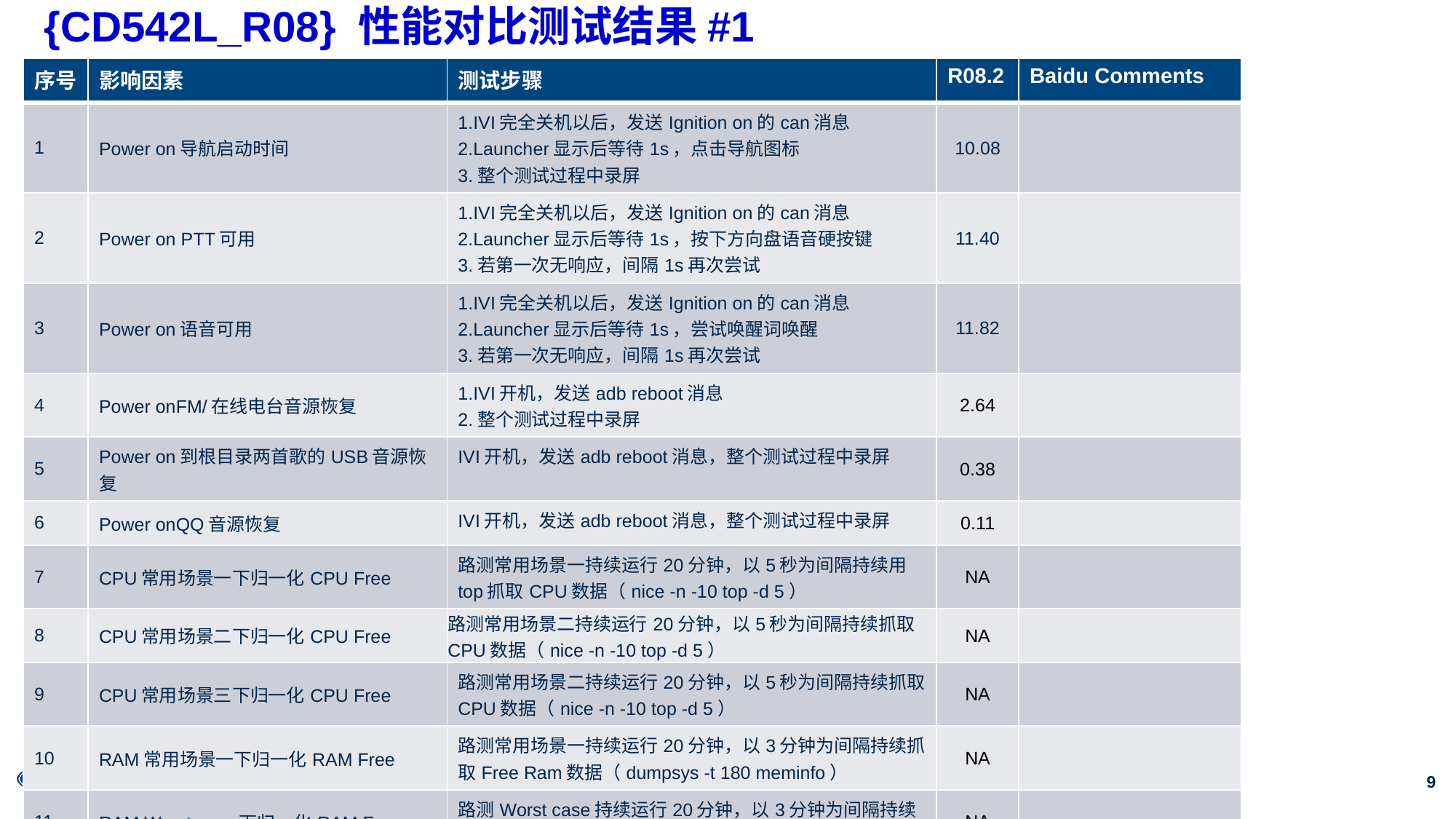

# {CD542L_R08} 性能对比测试结果#1
| 序号 | 影响因素 | 测试步骤 | R08.2 | Baidu Comments |
| --- | --- | --- | --- | --- |
| 1 | Power on导航启动时间 | 1.IVI完全关机以后，发送Ignition on的can消息 2.Launcher显示后等待1s，点击导航图标 3.整个测试过程中录屏 | 10.08 |  |
| 2 | Power on PTT可用 | 1.IVI完全关机以后，发送Ignition on的can消息 2.Launcher显示后等待1s，按下方向盘语音硬按键 3.若第一次无响应，间隔1s再次尝试 | 11.40 |  |
| 3 | Power on语音可用 | 1.IVI完全关机以后，发送Ignition on的can消息 2.Launcher显示后等待1s，尝试唤醒词唤醒 3.若第一次无响应，间隔1s再次尝试 | 11.82 |  |
| 4 | Power onFM/在线电台音源恢复 | 1.IVI开机，发送adb reboot消息 2.整个测试过程中录屏 | 2.64 |  |
| 5 | Power on到根目录两首歌的USB音源恢复 | IVI开机，发送adb reboot消息，整个测试过程中录屏 | 0.38 |  |
| 6 | Power onQQ音源恢复 | IVI开机，发送adb reboot消息，整个测试过程中录屏 | 0.11 |  |
| 7 | CPU常用场景一下归一化CPU Free | 路测常用场景一持续运行20分钟，以5秒为间隔持续用top抓取CPU数据（nice -n -10 top -d 5） | NA |  |
| 8 | CPU常用场景二下归一化CPU Free | 路测常用场景二持续运行20分钟，以5秒为间隔持续抓取CPU数据（nice -n -10 top -d 5） | NA |  |
| 9 | CPU常用场景三下归一化CPU Free | 路测常用场景二持续运行20分钟，以5秒为间隔持续抓取CPU数据（nice -n -10 top -d 5） | NA |  |
| 10 | RAM常用场景一下归一化RAM Free | 路测常用场景一持续运行20分钟，以3分钟为间隔持续抓取Free Ram数据（dumpsys -t 180 meminfo） | NA |  |
| 11 | RAM Worst case下归一化RAM Free | 路测Worst case持续运行20分钟，以3分钟为间隔持续抓取内存数据（dumpsys -t 180 meminfo） | NA |  |